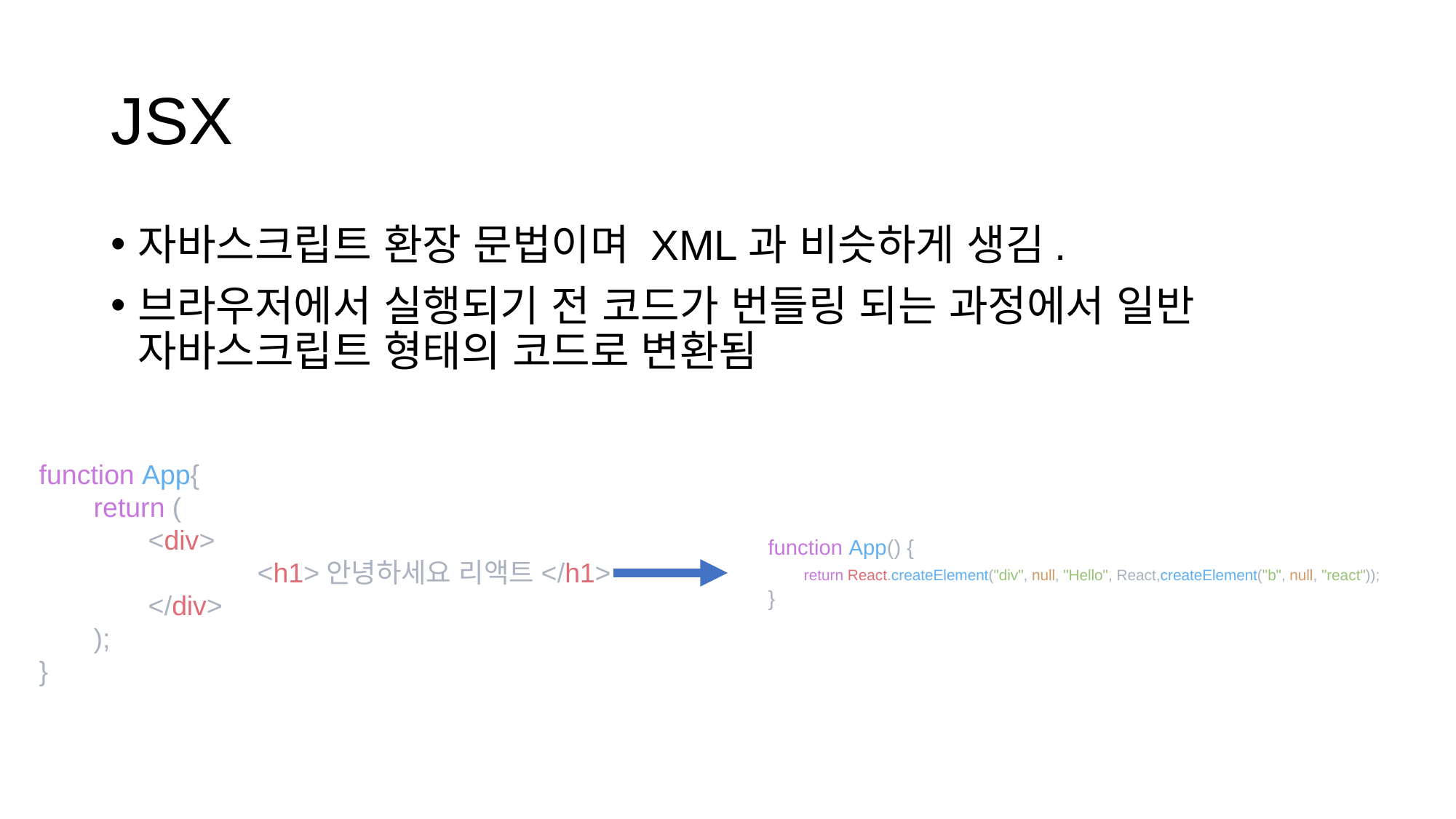

# JSX
자바스크립트 환장 문법이며 XML과 비슷하게 생김.
브라우저에서 실행되기 전 코드가 번들링 되는 과정에서 일반 자바스크립트 형태의 코드로 변환됨

function App{
return (
<div>
	<h1>안녕하세요 리액트</h1>
</div>
);
}
function App() {
      return React.createElement("div", null, "Hello", React,createElement("b", null, "react"));
}